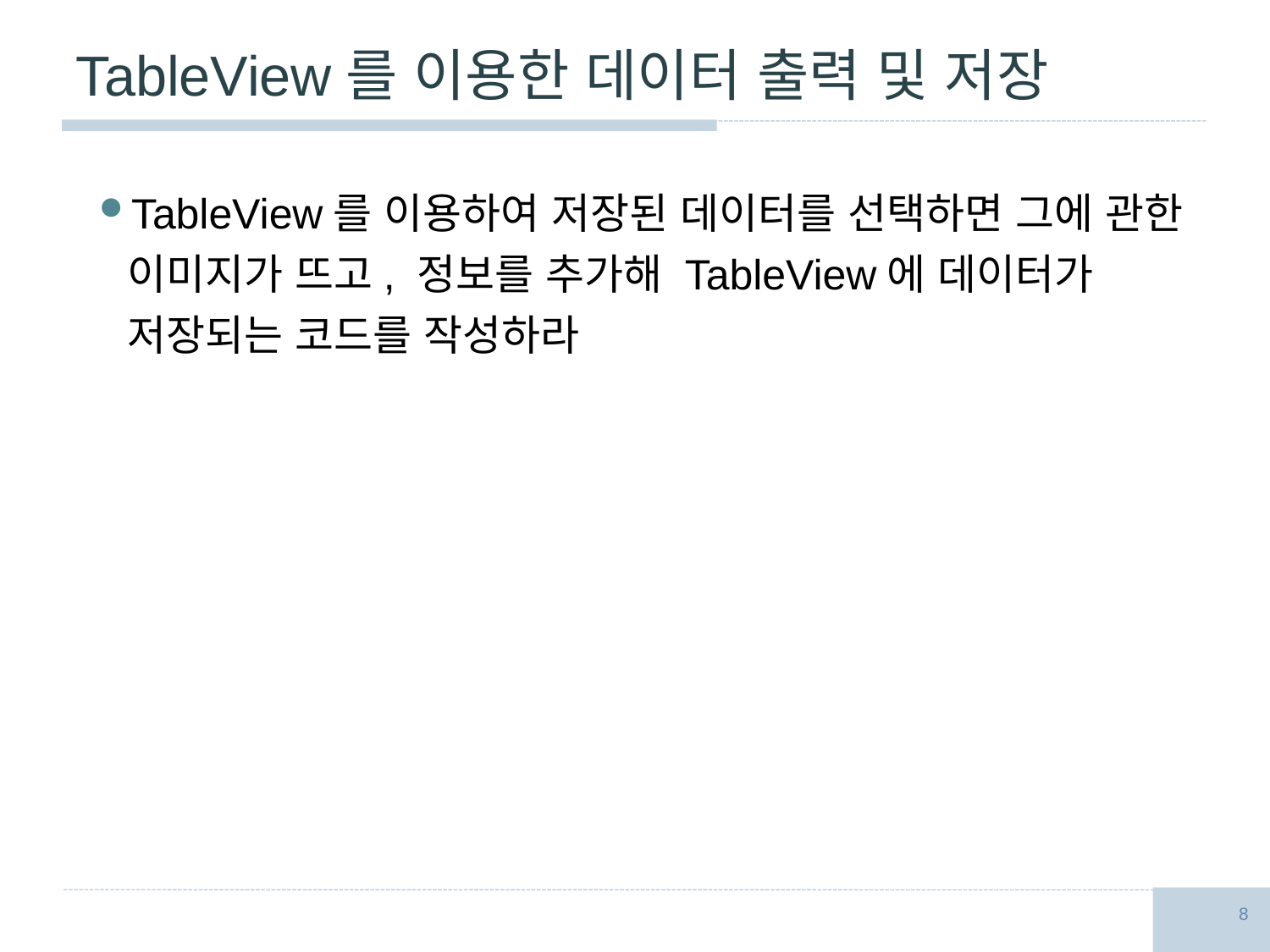

# TableView를 이용한 데이터 출력 및 저장
TableView를 이용하여 저장된 데이터를 선택하면 그에 관한 이미지가 뜨고, 정보를 추가해 TableView에 데이터가 저장되는 코드를 작성하라